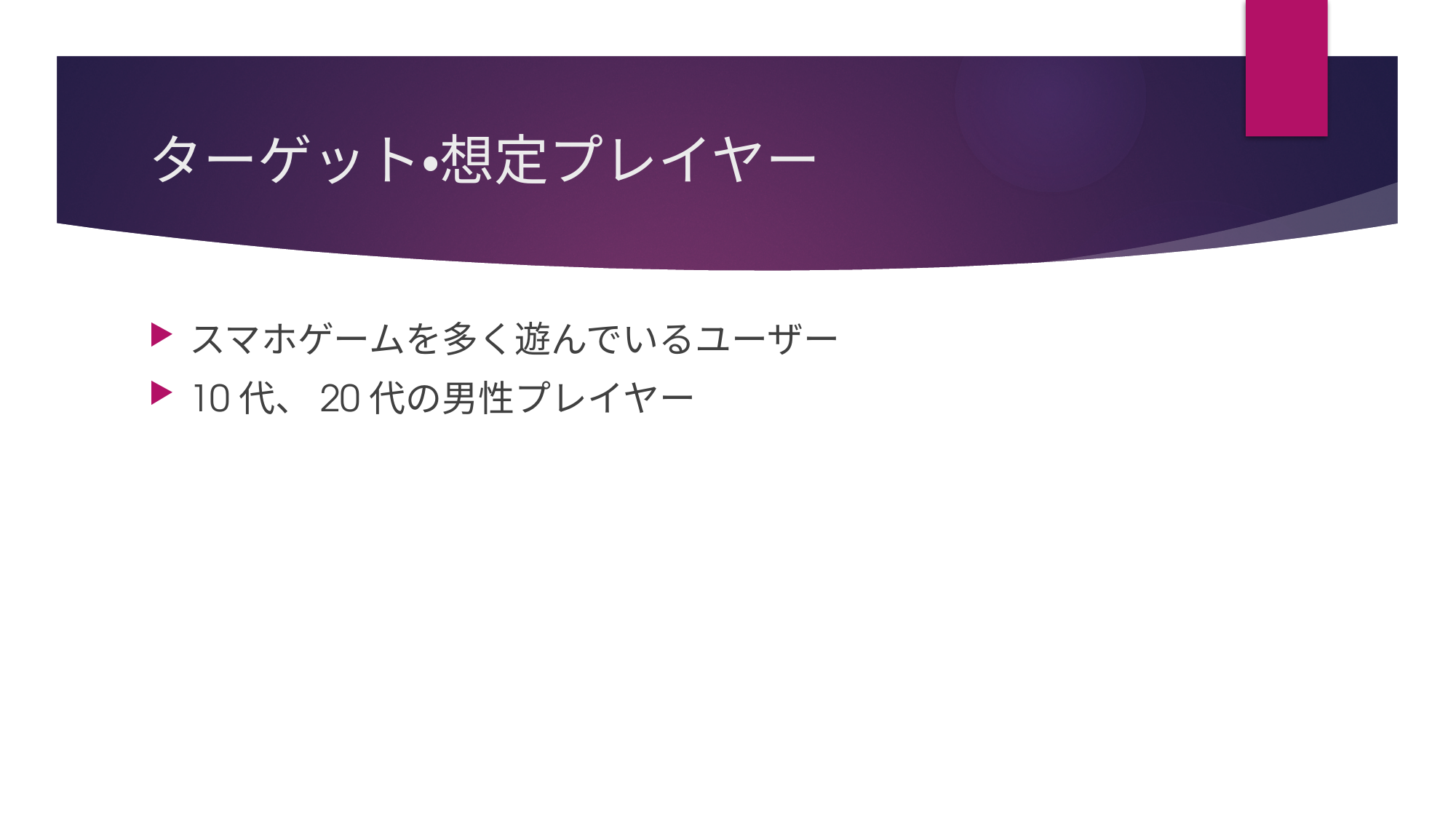

# ターゲット・想定プレイヤー
スマホゲームを多く遊んでいるユーザー
10代、20代の男性プレイヤー